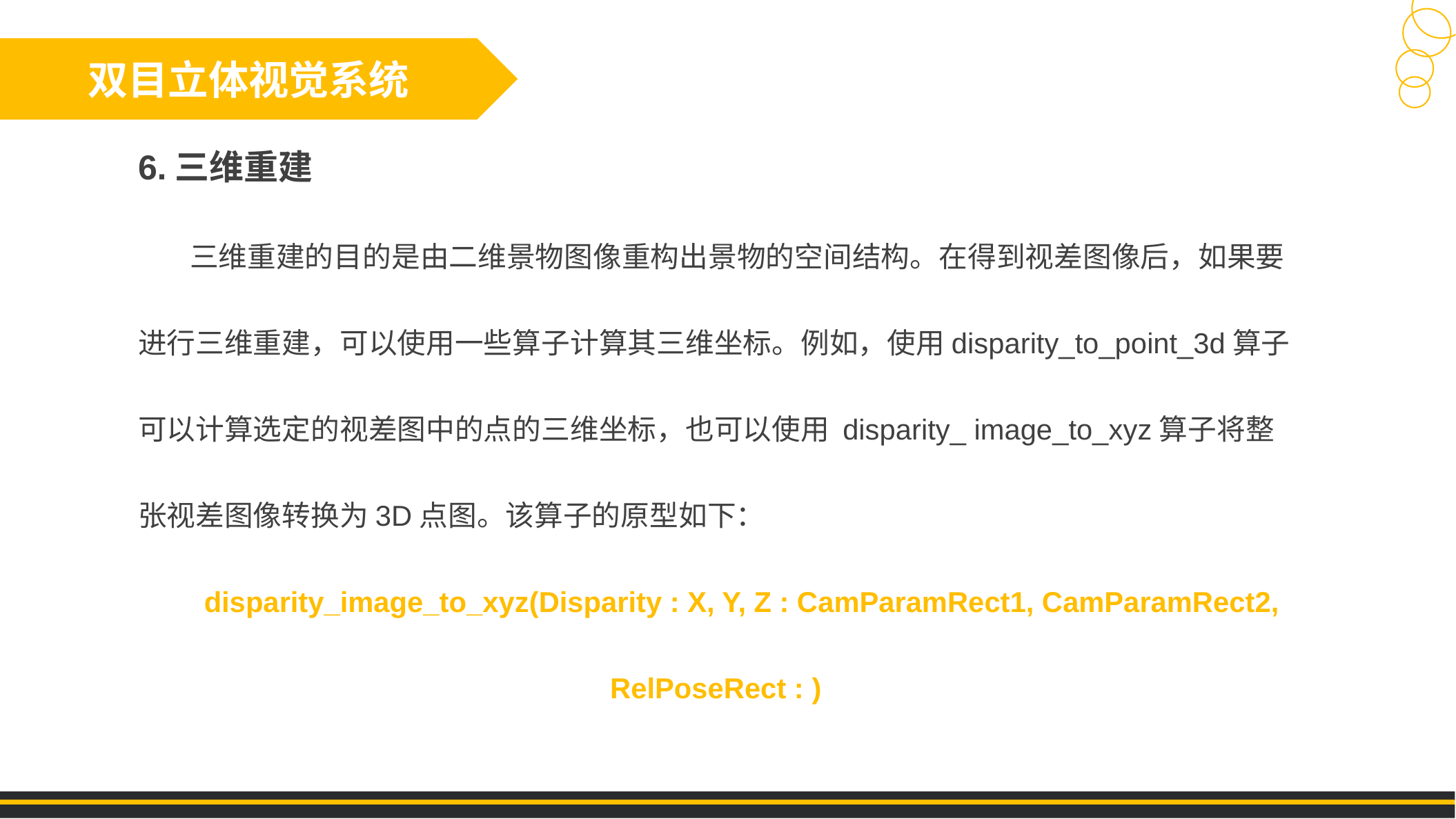

双目立体视觉系统
6.三维重建
三维重建的目的是由二维景物图像重构出景物的空间结构。在得到视差图像后，如果要进行三维重建，可以使用一些算子计算其三维坐标。例如，使用disparity_to_point_3d算子可以计算选定的视差图中的点的三维坐标，也可以使用 disparity_ image_to_xyz算子将整张视差图像转换为3D点图。该算子的原型如下：
disparity_image_to_xyz(Disparity : X, Y, Z : CamParamRect1, CamParamRect2, RelPoseRect : )